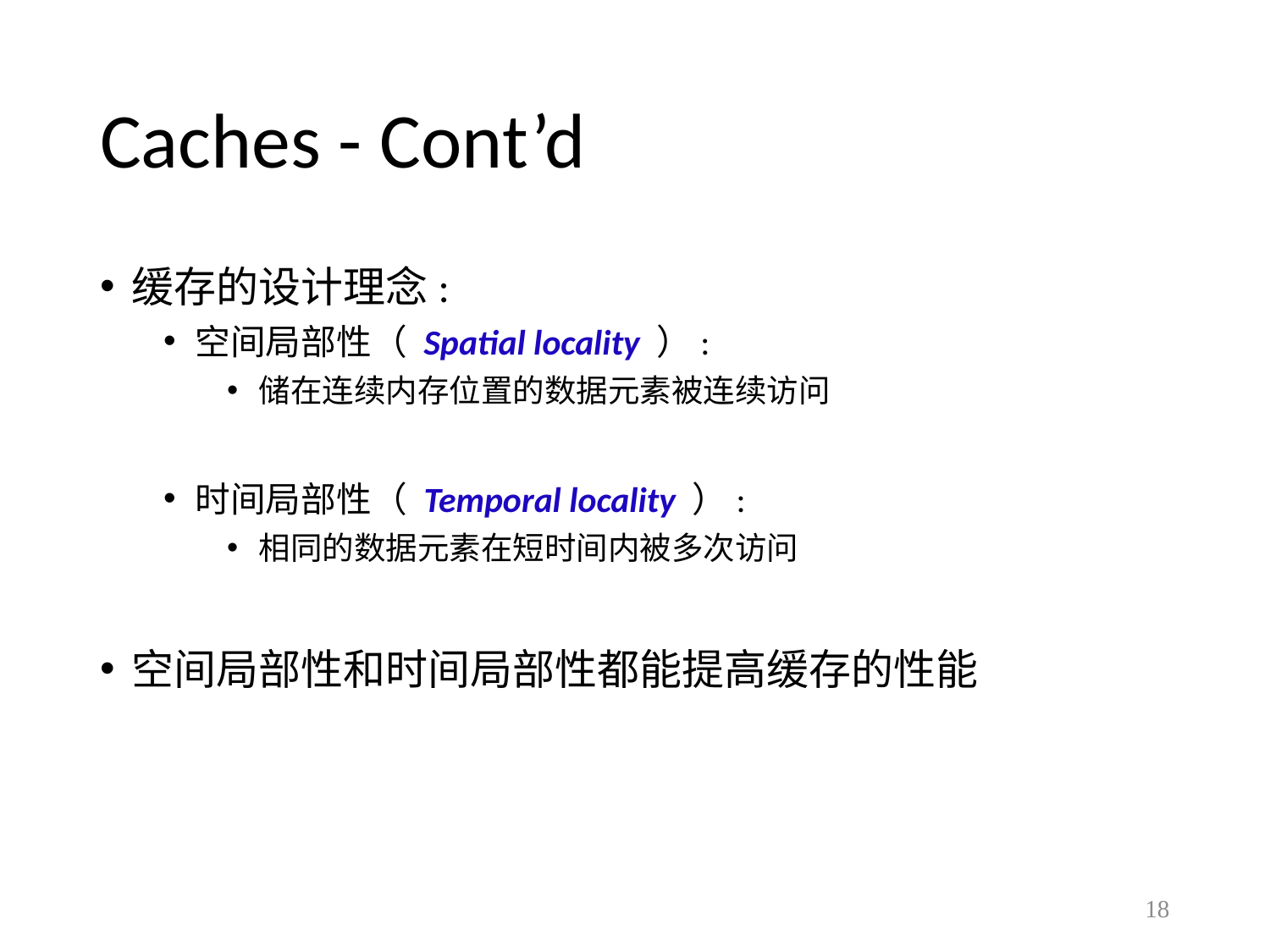

# Caches - Cont’d
缓存的设计理念:
空间局部性（ Spatial locality ）:
储在连续内存位置的数据元素被连续访问

时间局部性（ Temporal locality ）:
相同的数据元素在短时间内被多次访问

空间局部性和时间局部性都能提高缓存的性能
18